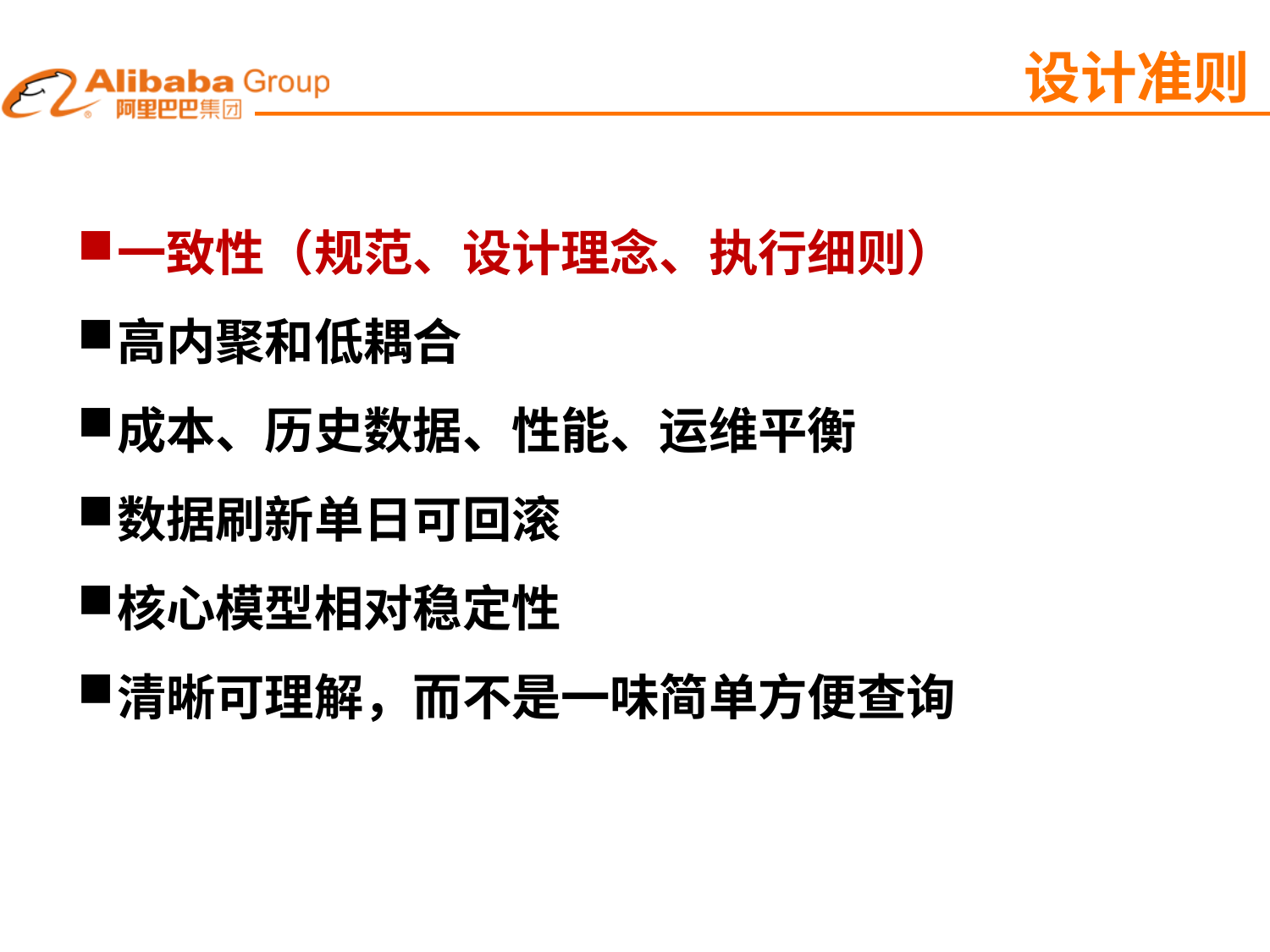

设计准则
一致性（规范、设计理念、执行细则）
高内聚和低耦合
成本、历史数据、性能、运维平衡
数据刷新单日可回滚
核心模型相对稳定性
清晰可理解，而不是一味简单方便查询
流量
商品
交易